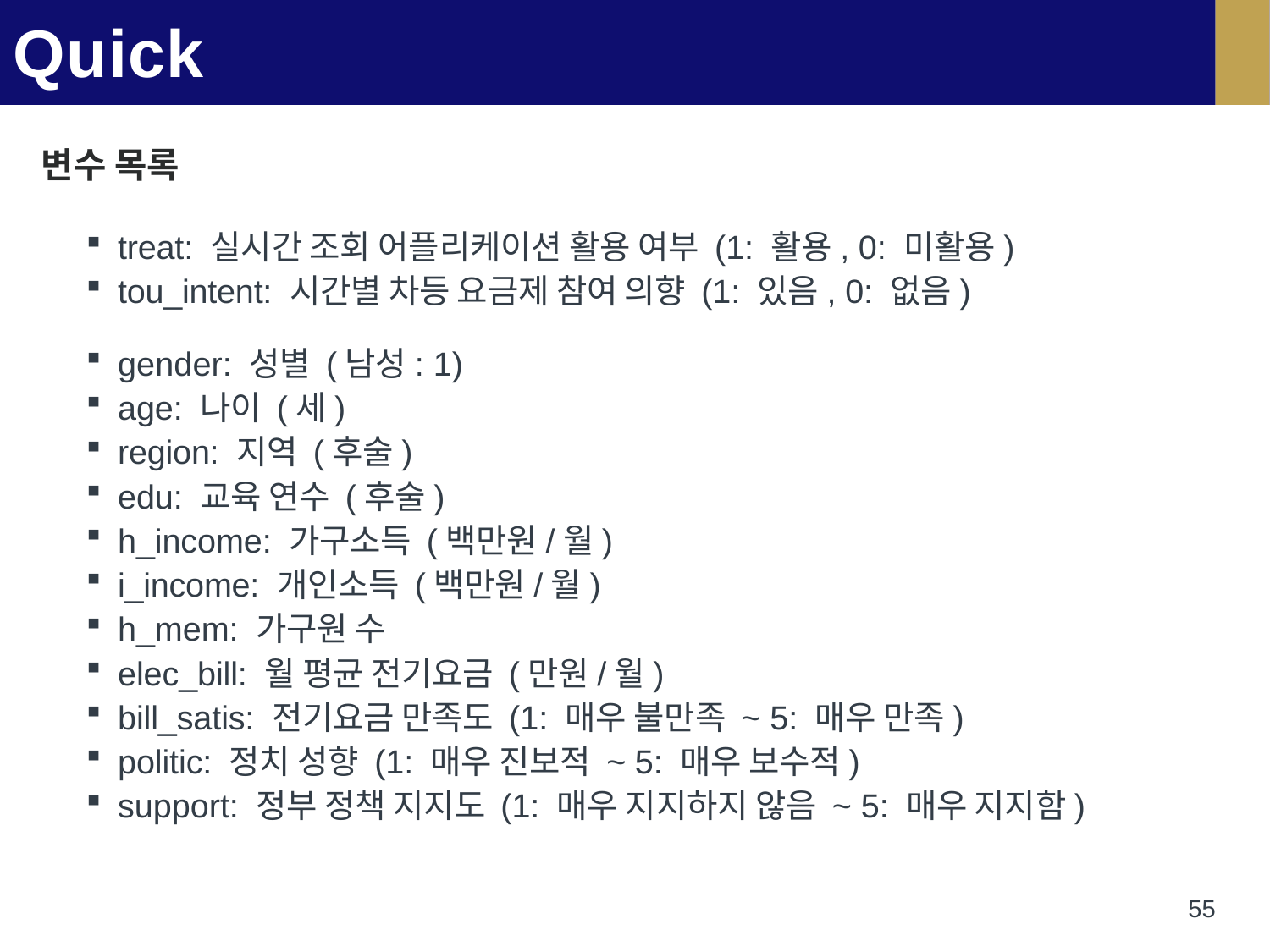

# Quick Review
변수 목록

treat: 실시간 조회 어플리케이션 활용 여부 (1: 활용, 0: 미활용)
tou_intent: 시간별 차등 요금제 참여 의향 (1: 있음, 0: 없음)

gender: 성별 (남성: 1)
age: 나이 (세)
region: 지역 (후술)
edu: 교육 연수 (후술)
h_income: 가구소득 (백만원/월)
i_income: 개인소득 (백만원/월)
h_mem: 가구원 수
elec_bill: 월 평균 전기요금 (만원/월)
bill_satis: 전기요금 만족도 (1: 매우 불만족 ~ 5: 매우 만족)
politic: 정치 성향 (1: 매우 진보적 ~ 5: 매우 보수적)
support: 정부 정책 지지도 (1: 매우 지지하지 않음 ~ 5: 매우 지지함)
55